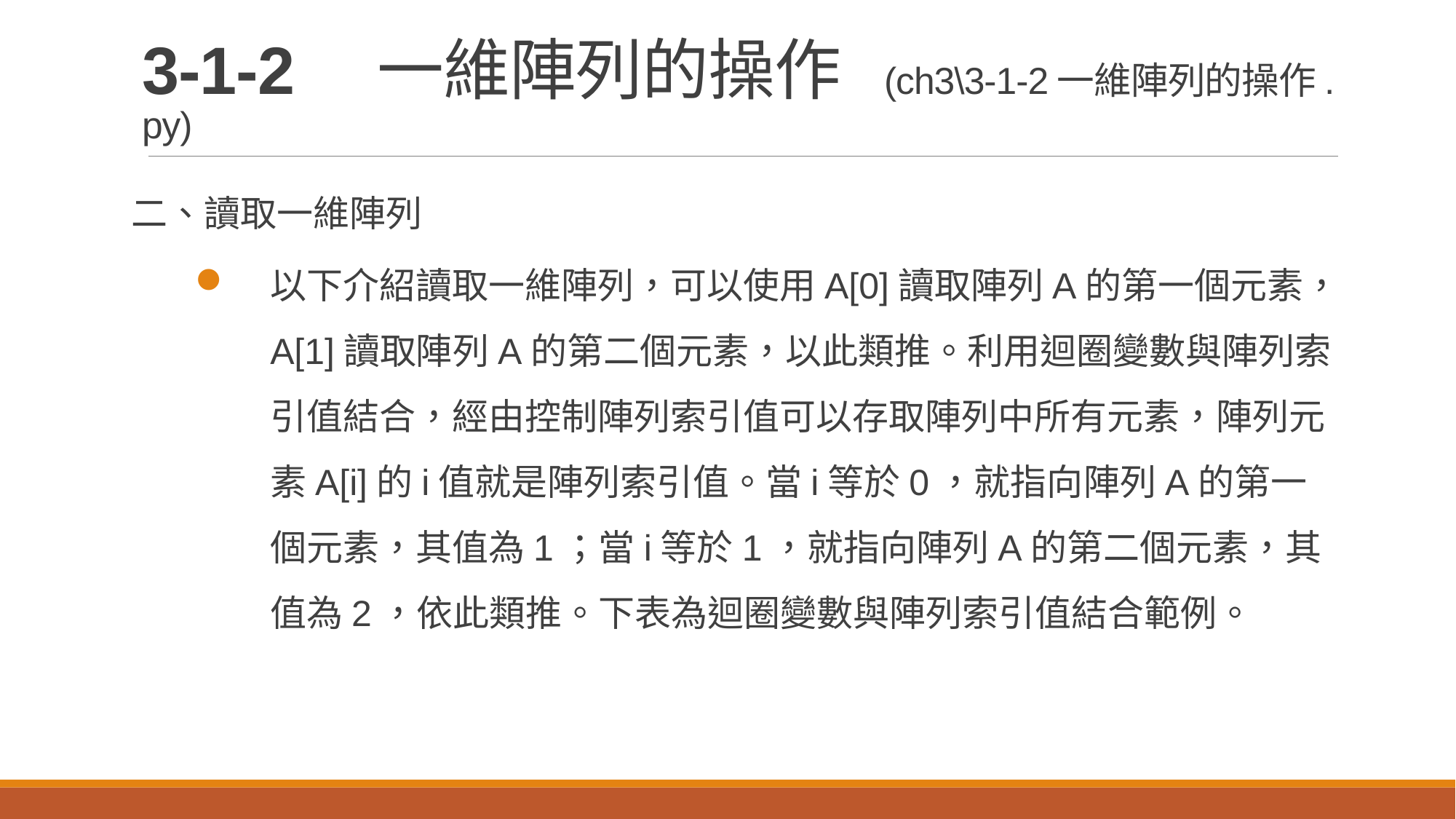

# 3-1-2　一維陣列的操作  (ch3\3-1-2一維陣列的操作.py)
二、讀取一維陣列
以下介紹讀取一維陣列，可以使用A[0]讀取陣列A的第一個元素，A[1]讀取陣列A的第二個元素，以此類推。利用迴圈變數與陣列索引值結合，經由控制陣列索引值可以存取陣列中所有元素，陣列元素A[i]的i值就是陣列索引值。當i等於0，就指向陣列A的第一個元素，其值為1；當i等於1，就指向陣列A的第二個元素，其值為2，依此類推。下表為迴圈變數與陣列索引值結合範例。